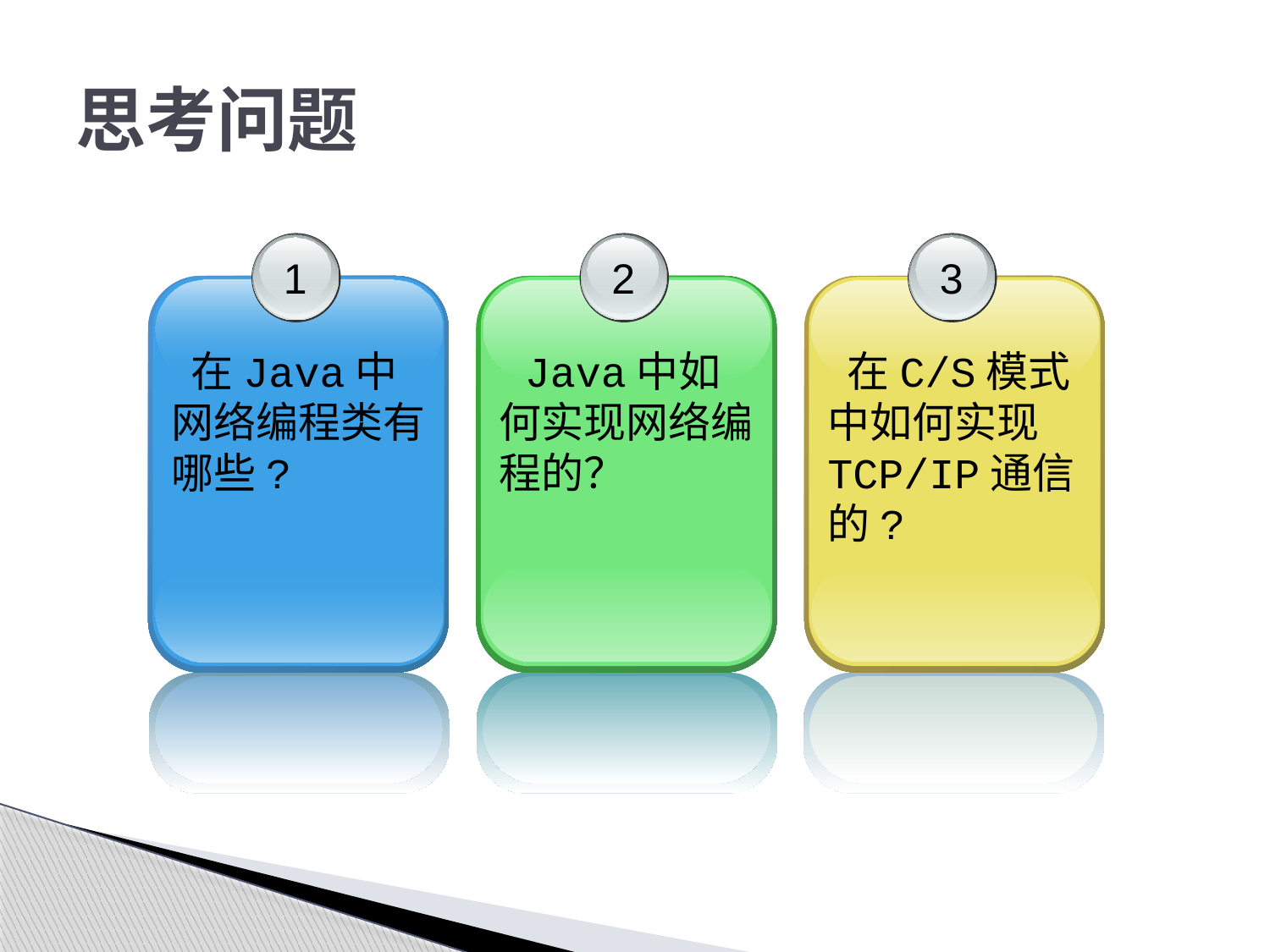

# 思考问题

1

 在Java中网络编程类有哪些?

2

 Java中如何实现网络编程的？

3

 在C/S模式中如何实现TCP/IP通信的?